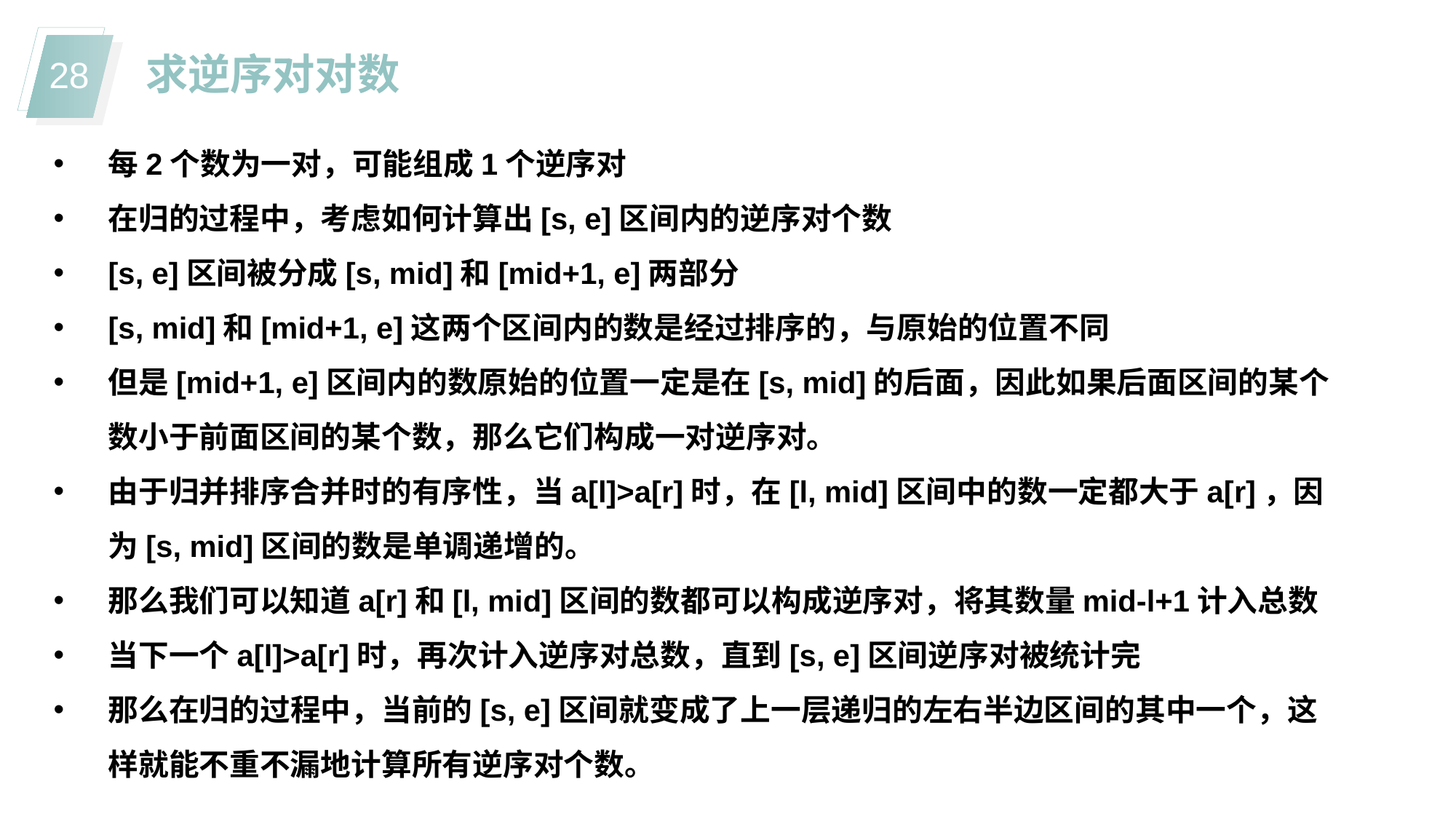

求逆序对对数
每2个数为一对，可能组成1个逆序对
在归的过程中，考虑如何计算出[s, e]区间内的逆序对个数
[s, e]区间被分成[s, mid]和[mid+1, e]两部分
[s, mid]和[mid+1, e]这两个区间内的数是经过排序的，与原始的位置不同
但是[mid+1, e]区间内的数原始的位置一定是在[s, mid]的后面，因此如果后面区间的某个数小于前面区间的某个数，那么它们构成一对逆序对。
由于归并排序合并时的有序性，当a[l]>a[r]时，在[l, mid]区间中的数一定都大于a[r]，因为[s, mid]区间的数是单调递增的。
那么我们可以知道a[r]和[l, mid]区间的数都可以构成逆序对，将其数量mid-l+1计入总数
当下一个a[l]>a[r]时，再次计入逆序对总数，直到[s, e]区间逆序对被统计完
那么在归的过程中，当前的[s, e]区间就变成了上一层递归的左右半边区间的其中一个，这样就能不重不漏地计算所有逆序对个数。